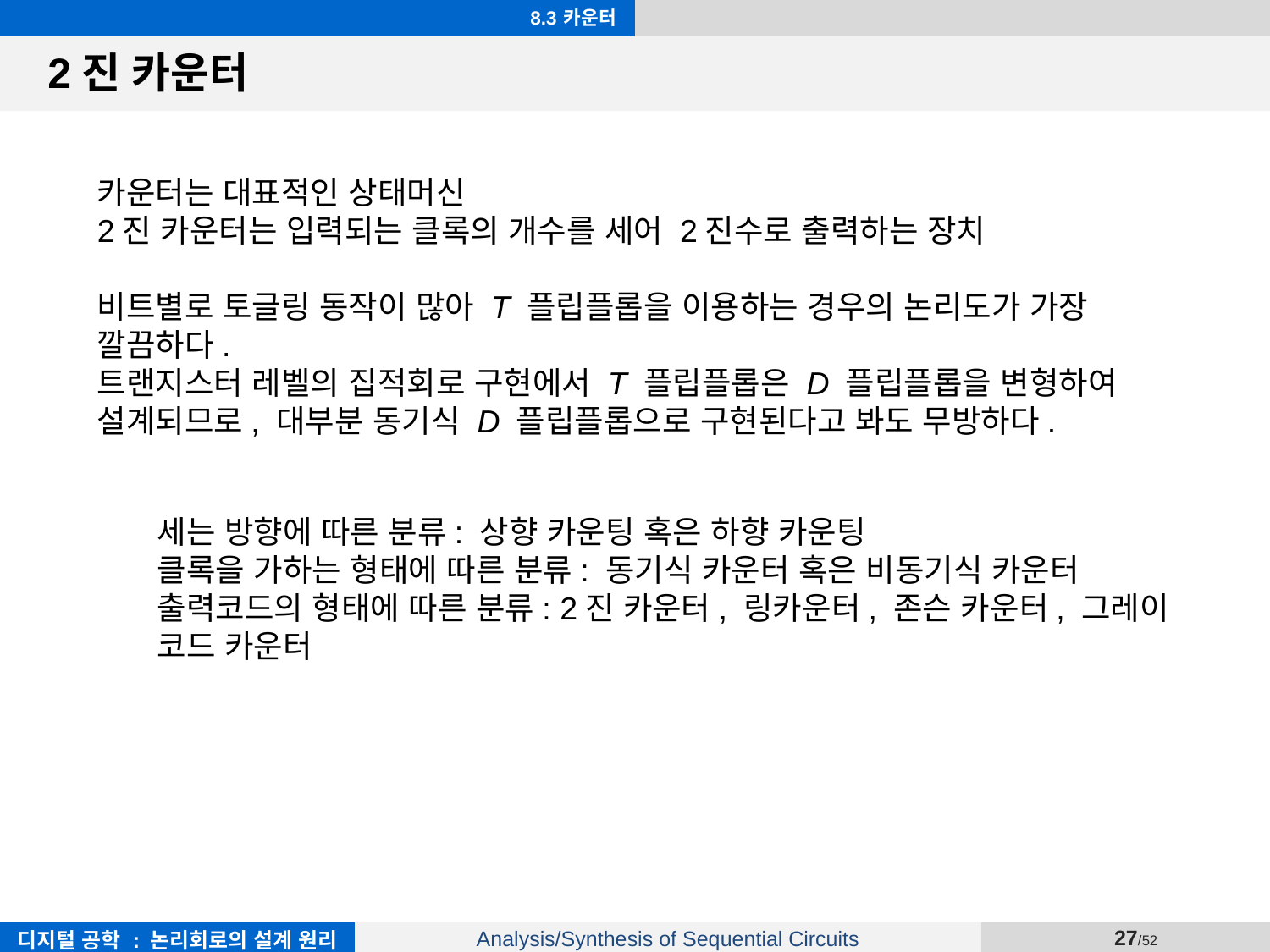

8.3 카운터
# 2진 카운터
카운터는 대표적인 상태머신
2진 카운터는 입력되는 클록의 개수를 세어 2진수로 출력하는 장치

비트별로 토글링 동작이 많아 T 플립플롭을 이용하는 경우의 논리도가 가장 깔끔하다.
트랜지스터 레벨의 집적회로 구현에서 T 플립플롭은 D 플립플롭을 변형하여 설계되므로, 대부분 동기식 D 플립플롭으로 구현된다고 봐도 무방하다.
세는 방향에 따른 분류: 상향 카운팅 혹은 하향 카운팅
클록을 가하는 형태에 따른 분류: 동기식 카운터 혹은 비동기식 카운터
출력코드의 형태에 따른 분류: 2진 카운터, 링카운터, 존슨 카운터, 그레이 코드 카운터